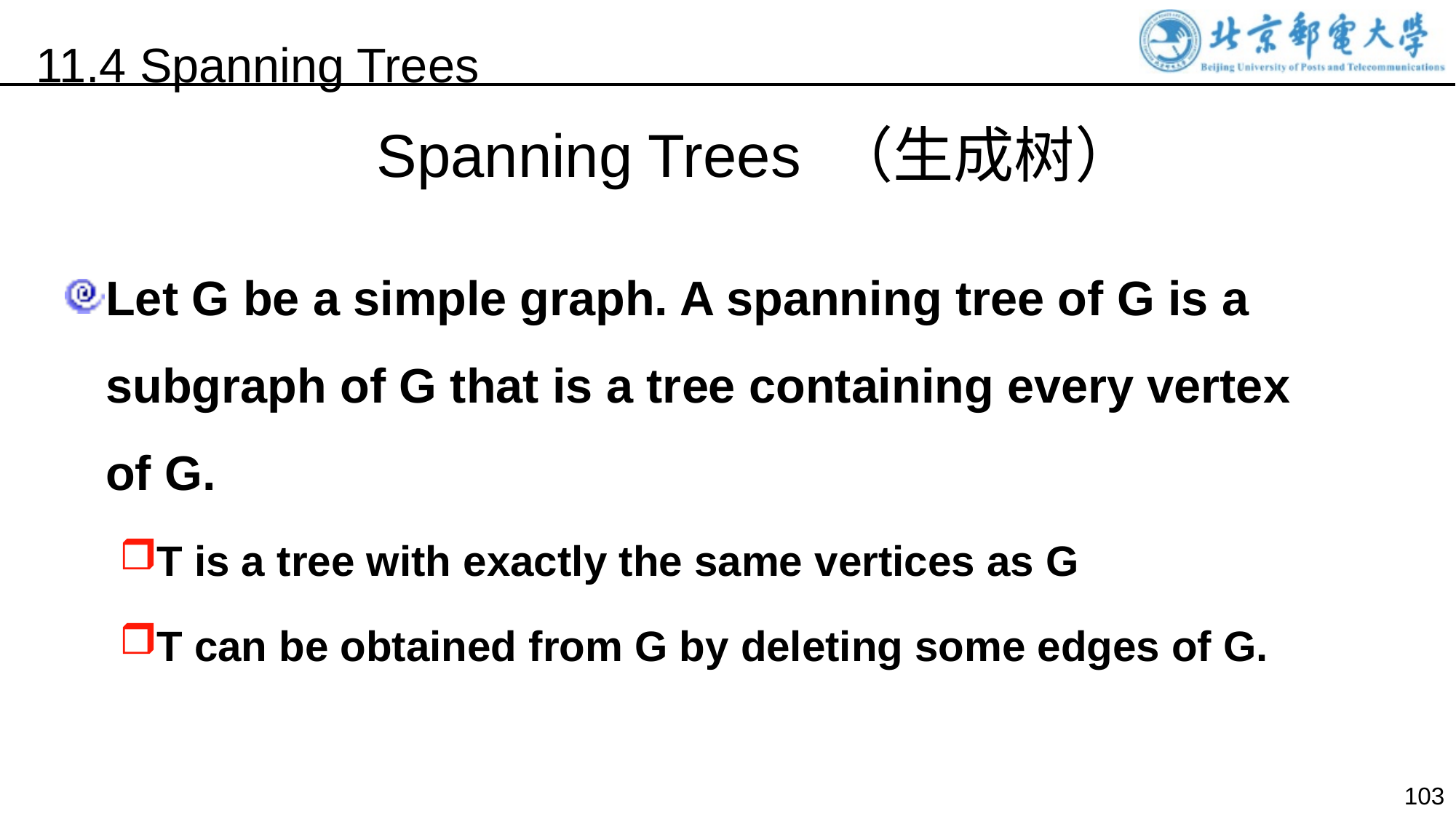

11.4 Spanning Trees
Spanning Trees （生成树）
Let G be a simple graph. A spanning tree of G is a subgraph of G that is a tree containing every vertex of G.
T is a tree with exactly the same vertices as G
T can be obtained from G by deleting some edges of G.